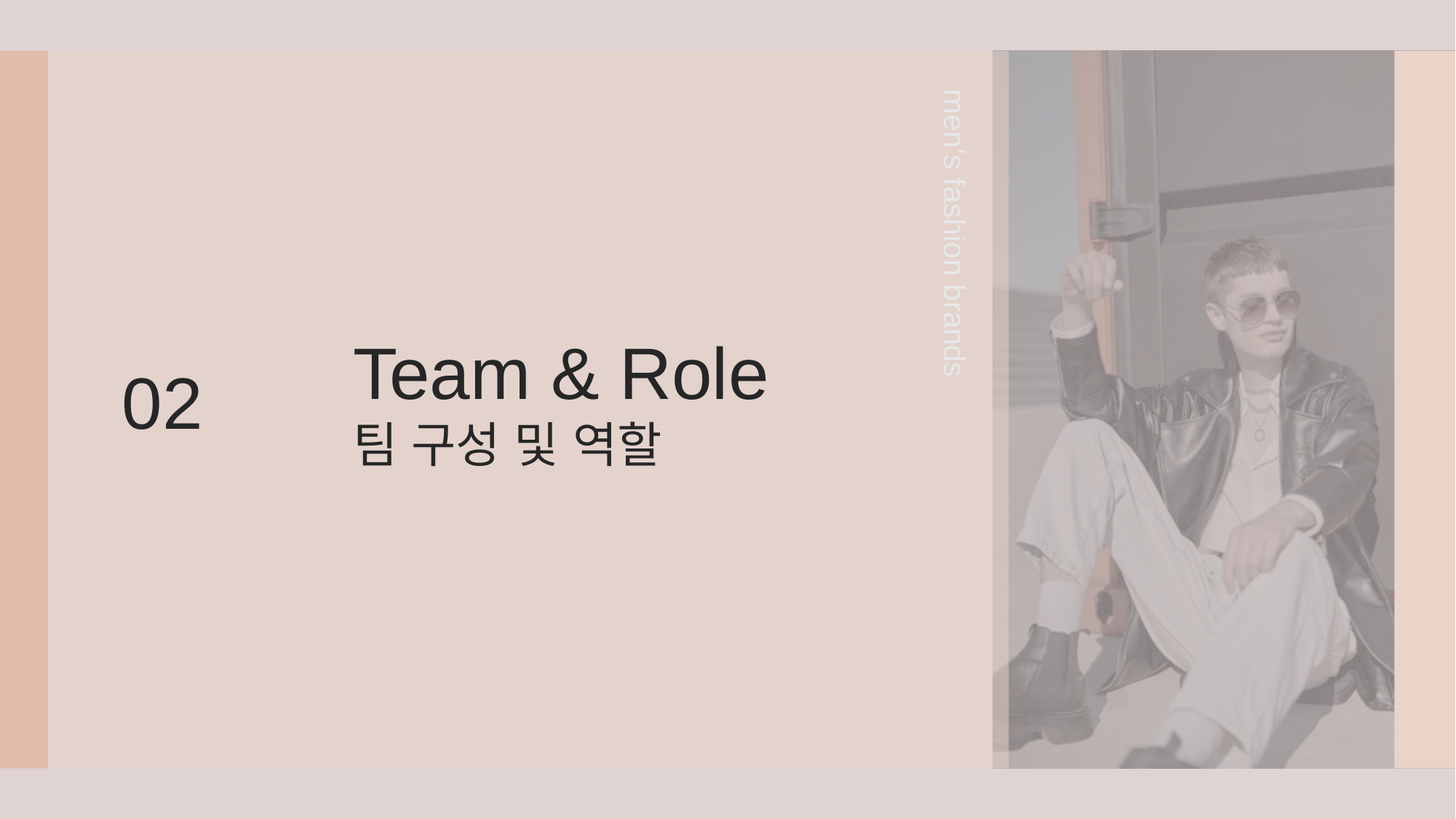

men's fashion brands
Team & Role
팀 구성 및 역할
02